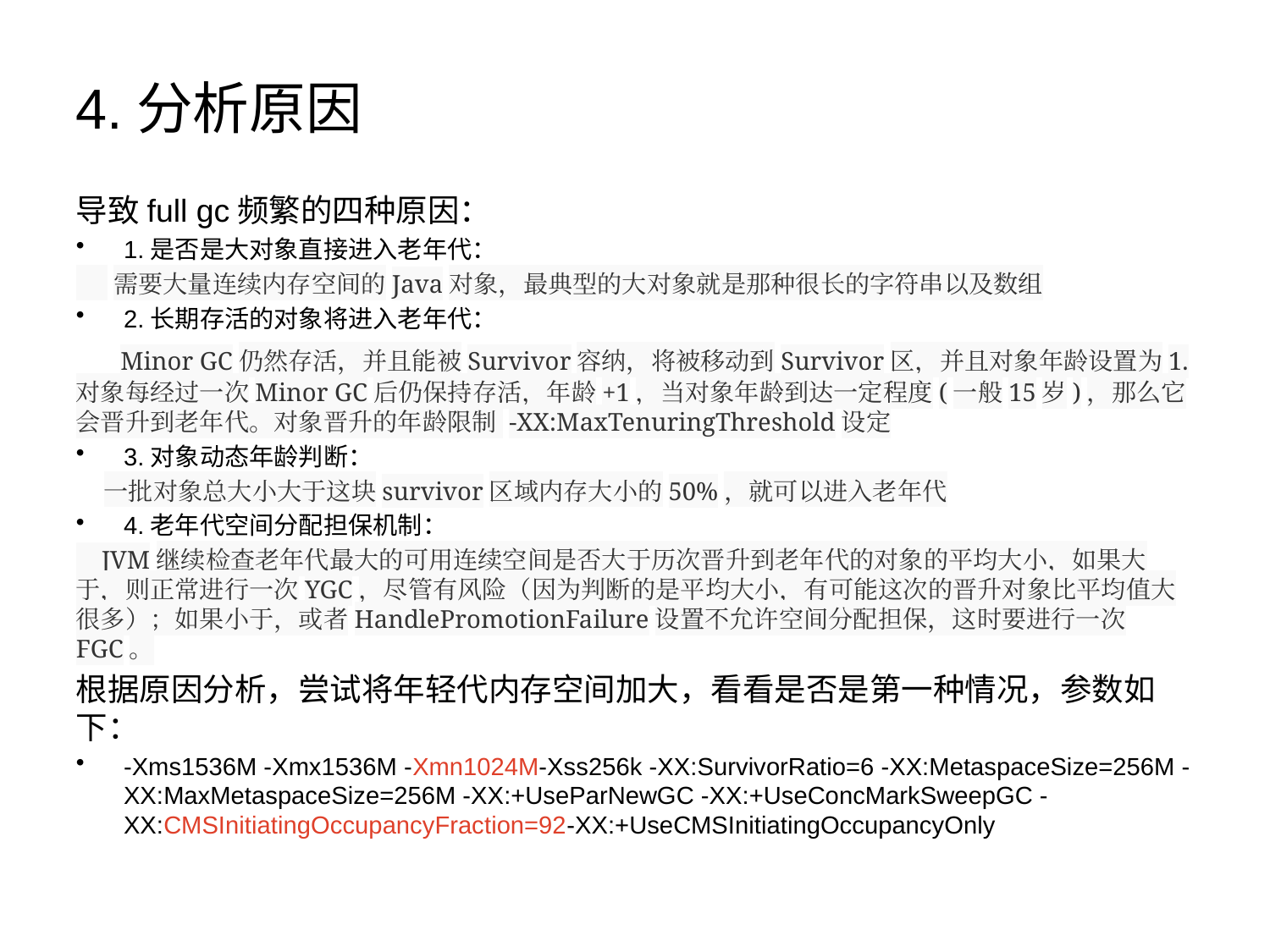

4.分析原因

导致full gc频繁的四种原因：
1.是否是大对象直接进入老年代：
     需要大量连续内存空间的Java对象，最典型的大对象就是那种很长的字符串以及数组
2.长期存活的对象将进入老年代：
     Minor GC仍然存活，并且能被Survivor容纳，将被移动到Survivor区，并且对象年龄设置为1.对象每经过一次Minor GC后仍保持存活，年龄+1，当对象年龄到达一定程度(一般15岁)，那么它会晋升到老年代。对象晋升的年龄限制 -XX:MaxTenuringThreshold设定
3.对象动态年龄判断：
    一批对象总大小大于这块survivor区域内存大小的50%，就可以进入老年代
4.老年代空间分配担保机制：
    JVM继续检查老年代最大的可用连续空间是否大于历次晋升到老年代的对象的平均大小，如果大于，则正常进行一次YGC，尽管有风险（因为判断的是平均大小，有可能这次的晋升对象比平均值大很多）；如果小于，或者HandlePromotionFailure设置不允许空间分配担保，这时要进行一次FGC。
根据原因分析，尝试将年轻代内存空间加大，看看是否是第一种情况，参数如下：
-Xms1536M -Xmx1536M -Xmn1024M-Xss256k -XX:SurvivorRatio=6 -XX:MetaspaceSize=256M -XX:MaxMetaspaceSize=256M -XX:+UseParNewGC -XX:+UseConcMarkSweepGC -XX:CMSInitiatingOccupancyFraction=92-XX:+UseCMSInitiatingOccupancyOnly